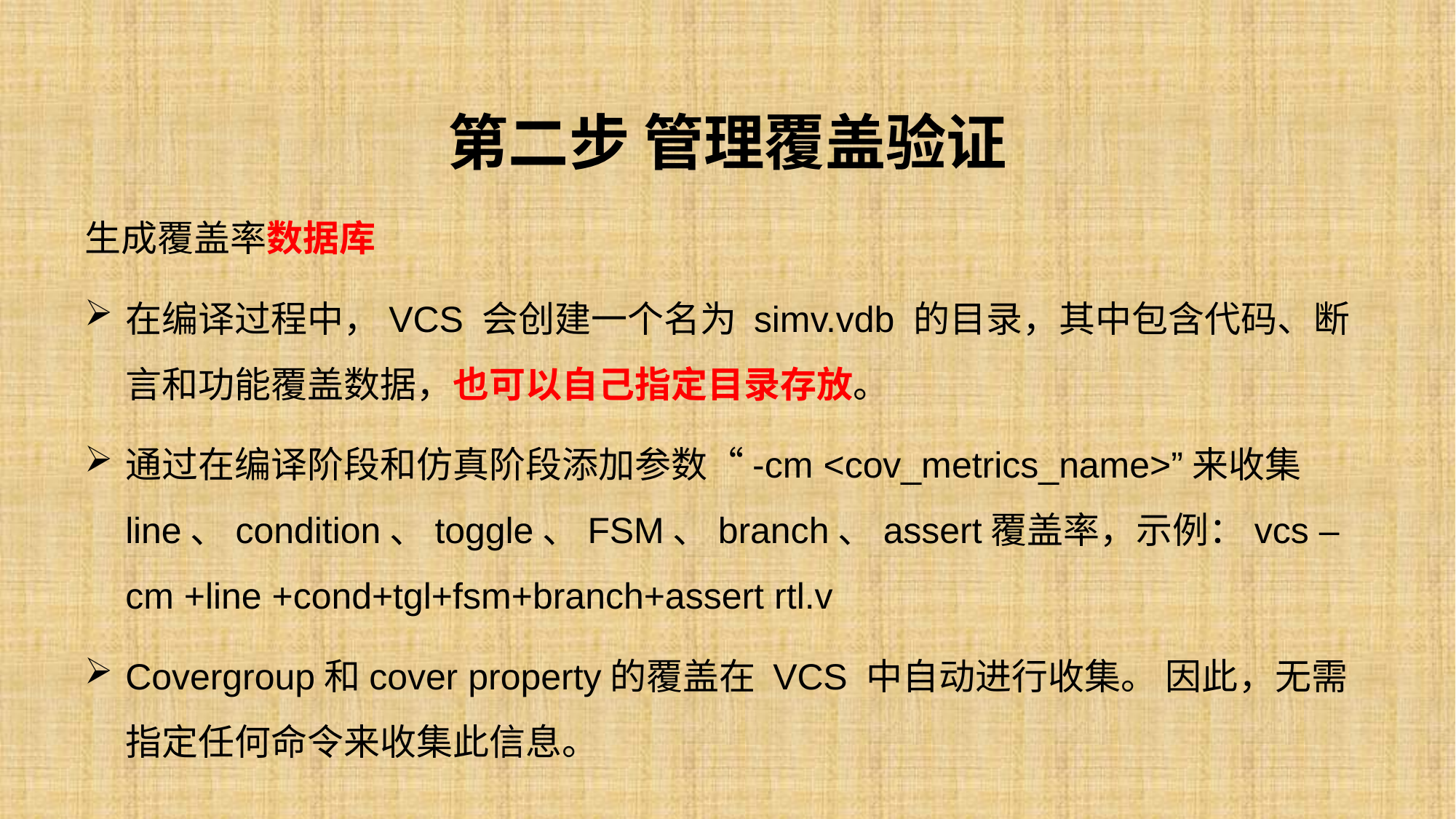

# 第二步 管理覆盖验证
生成覆盖率数据库
在编译过程中，VCS 会创建一个名为 simv.vdb 的目录，其中包含代码、断言和功能覆盖数据，也可以自己指定目录存放。
通过在编译阶段和仿真阶段添加参数“-cm <cov_metrics_name>”来收集line、condition、toggle、FSM、branch、assert覆盖率，示例：vcs –cm +line +cond+tgl+fsm+branch+assert rtl.v
Covergroup和cover property的覆盖在 VCS 中自动进行收集。 因此，无需指定任何命令来收集此信息。